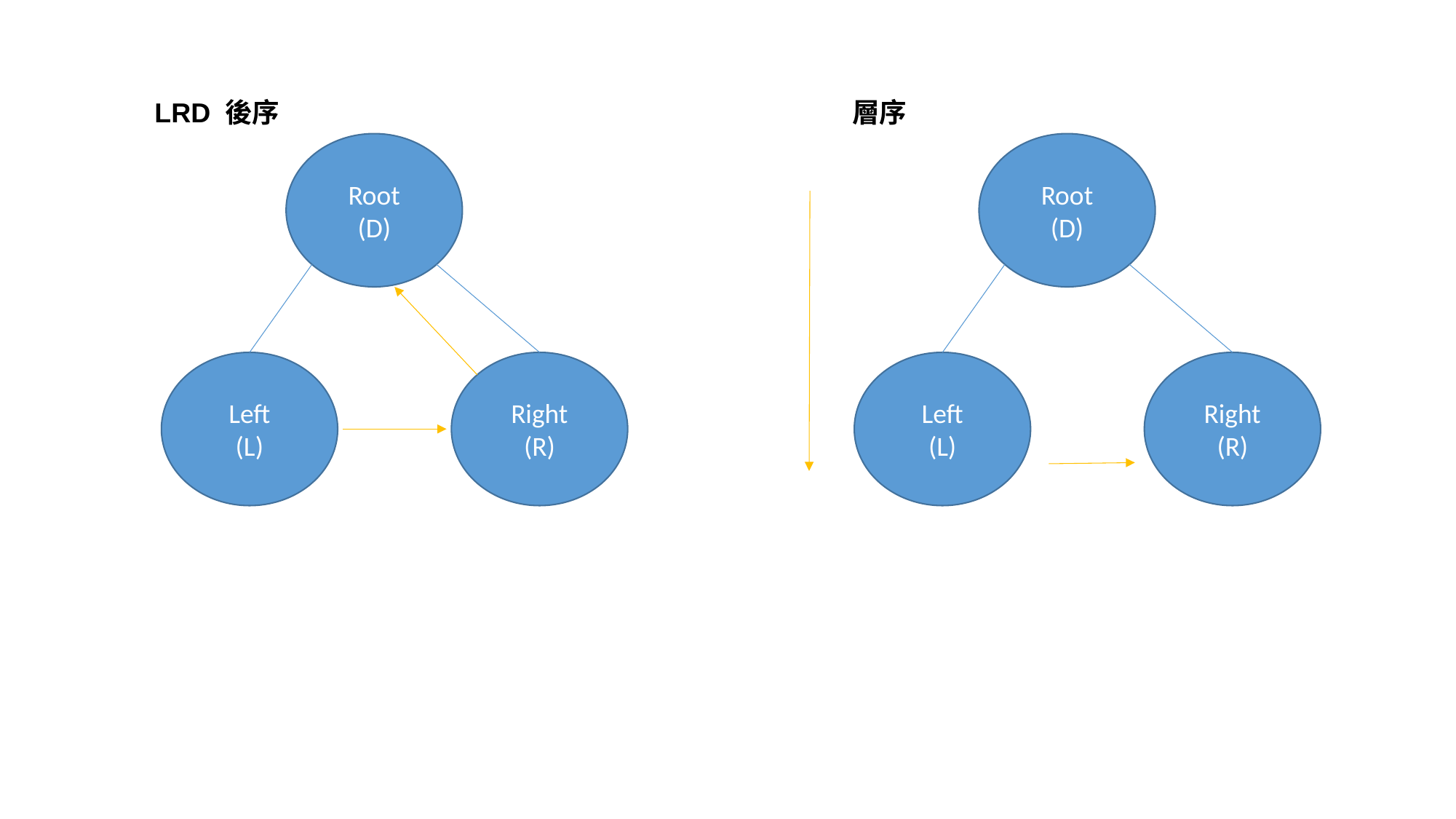

LRD 後序
層序
Root
(D)
Root
(D)
Left
(L)
Right
(R)
Left
(L)
Right
(R)